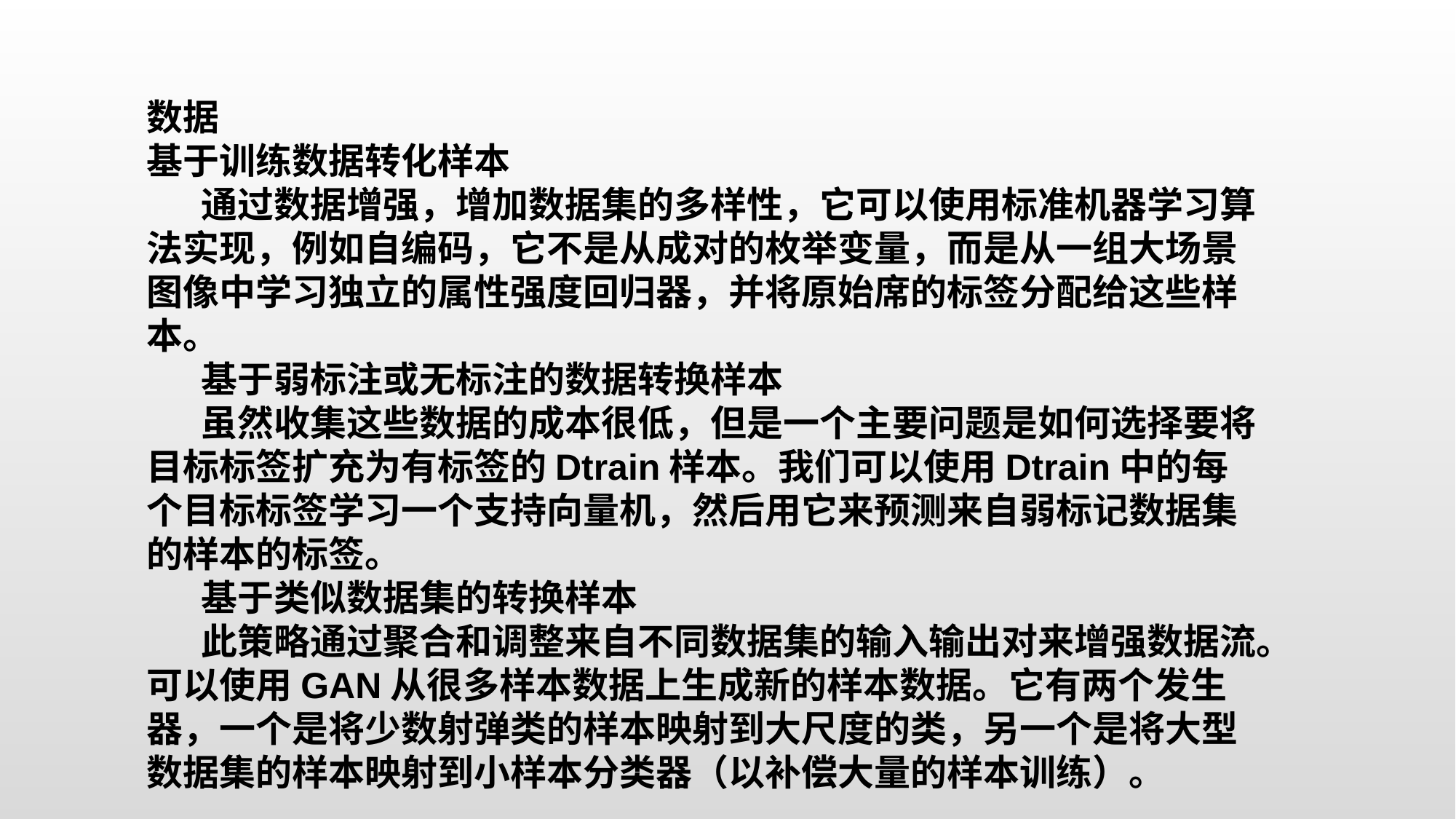

数据
基于训练数据转化样本
通过数据增强，增加数据集的多样性，它可以使用标准机器学习算法实现，例如自编码，它不是从成对的枚举变量，而是从一组大场景图像中学习独立的属性强度回归器，并将原始席的标签分配给这些样本。
基于弱标注或无标注的数据转换样本
虽然收集这些数据的成本很低，但是一个主要问题是如何选择要将目标标签扩充为有标签的Dtrain样本。我们可以使用Dtrain中的每个目标标签学习一个支持向量机，然后用它来预测来自弱标记数据集的样本的标签。
基于类似数据集的转换样本
此策略通过聚合和调整来自不同数据集的输入输出对来增强数据流。可以使用GAN从很多样本数据上生成新的样本数据。它有两个发生器，一个是将少数射弹类的样本映射到大尺度的类，另一个是将大型数据集的样本映射到小样本分类器（以补偿大量的样本训练）。